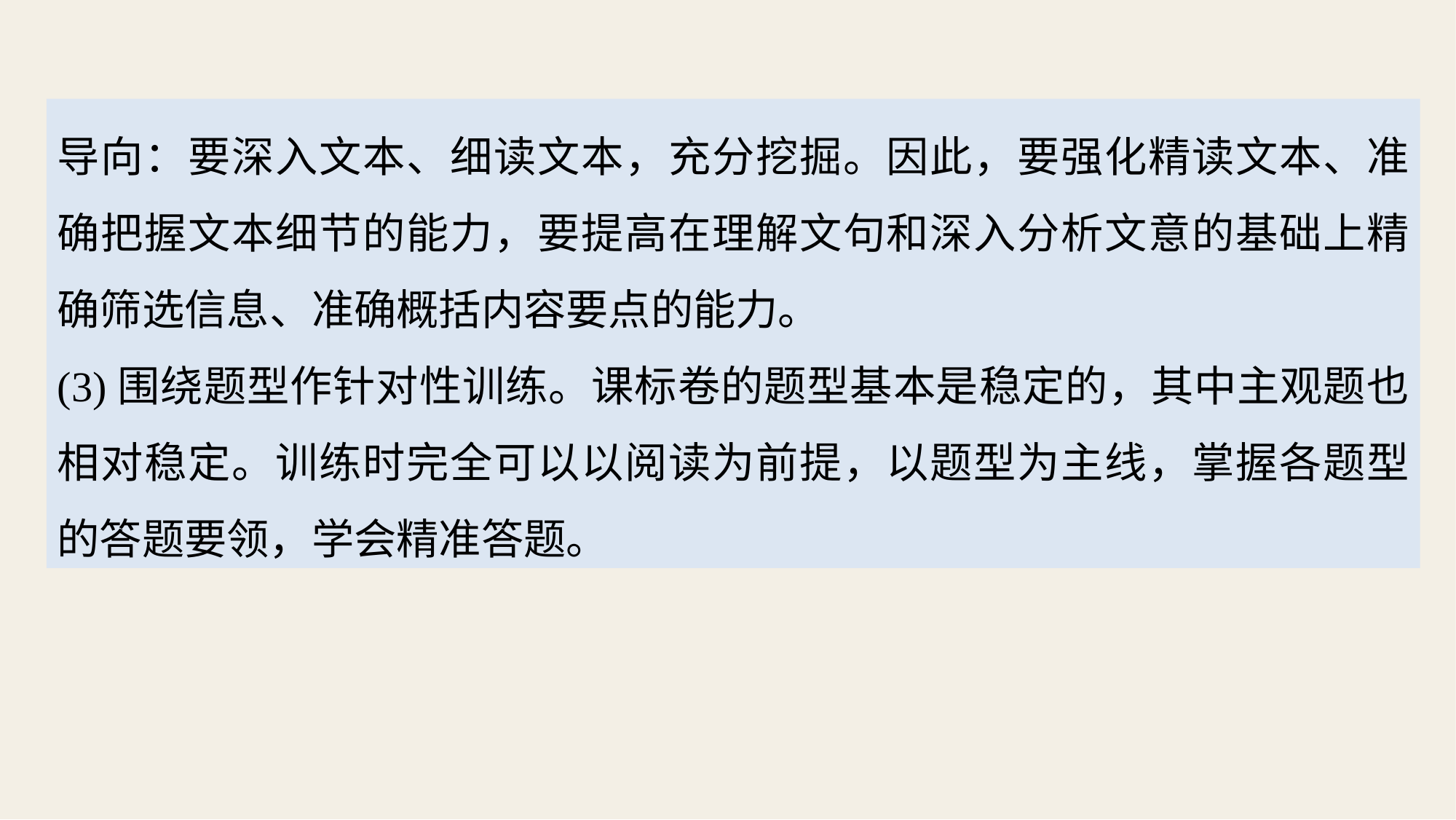

导向：要深入文本、细读文本，充分挖掘。因此，要强化精读文本、准确把握文本细节的能力，要提高在理解文句和深入分析文意的基础上精确筛选信息、准确概括内容要点的能力。
(3)围绕题型作针对性训练。课标卷的题型基本是稳定的，其中主观题也相对稳定。训练时完全可以以阅读为前提，以题型为主线，掌握各题型的答题要领，学会精准答题。